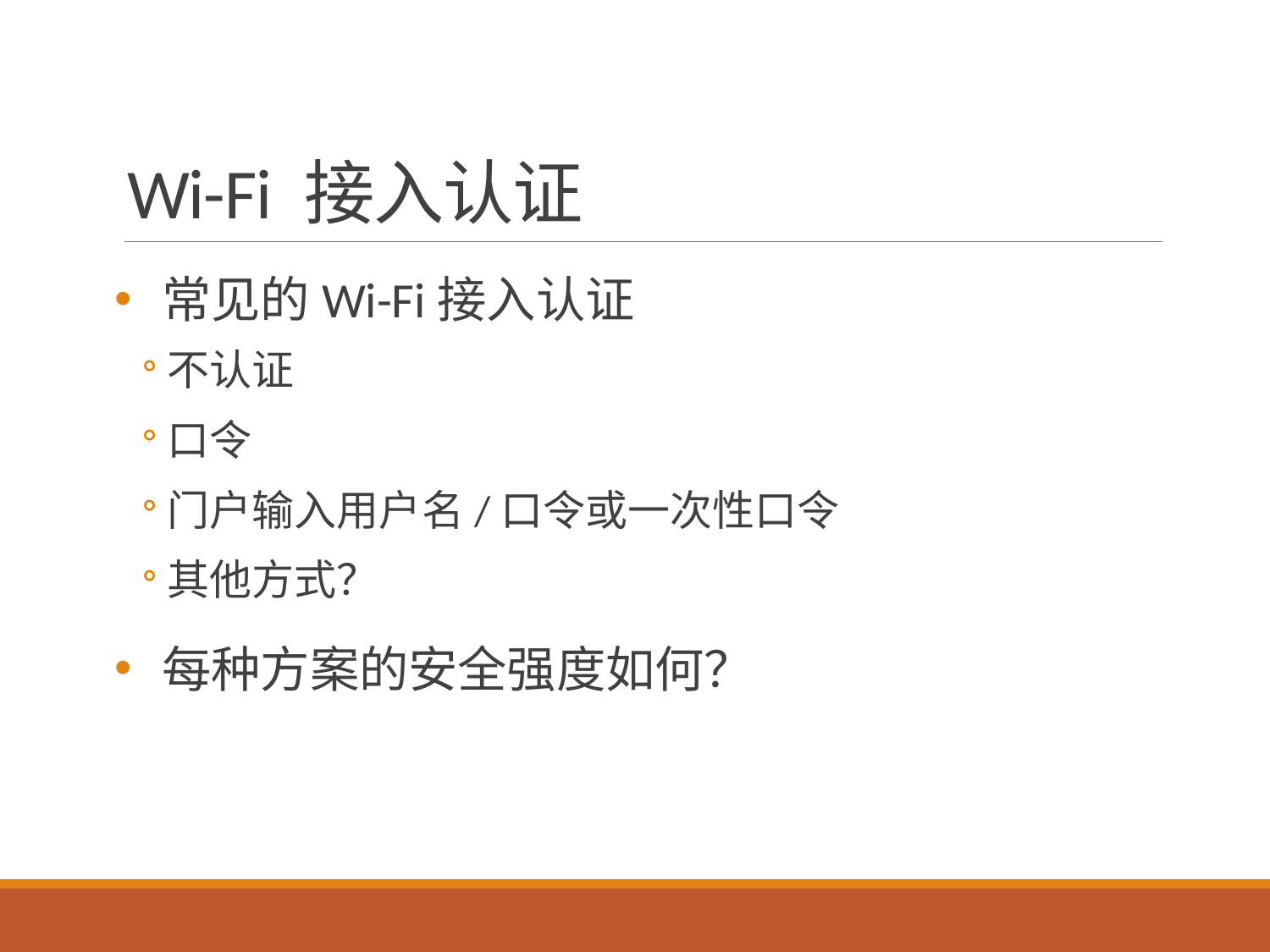

# Wi-Fi 接入认证
常见的Wi-Fi接入认证
不认证
口令
门户输入用户名/口令或一次性口令
其他方式？
每种方案的安全强度如何？

3